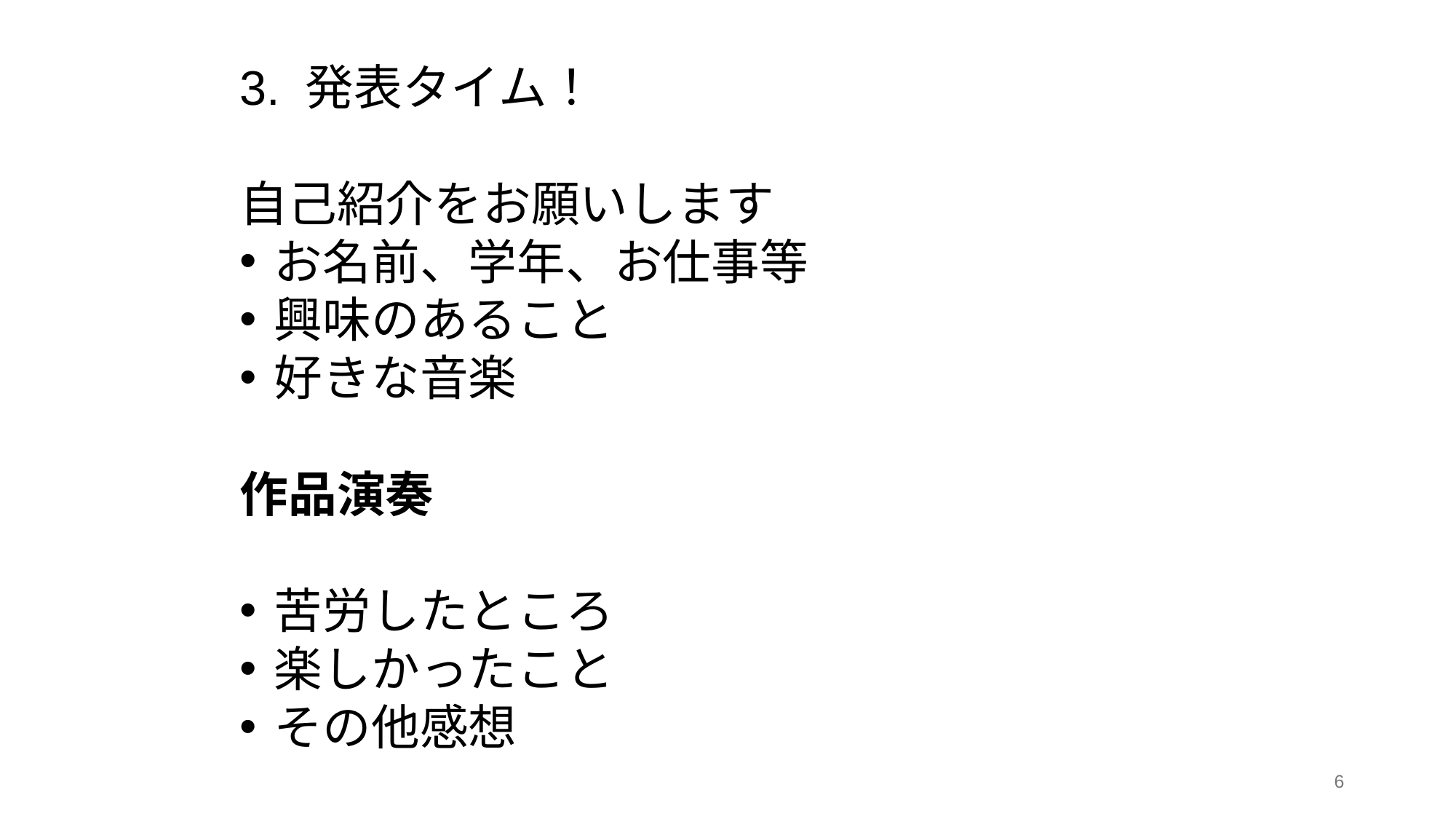

3. 発表タイム！

自己紹介をお願いします
お名前、学年、お仕事等
興味のあること
好きな音楽

作品演奏

苦労したところ
楽しかったこと
その他感想
6